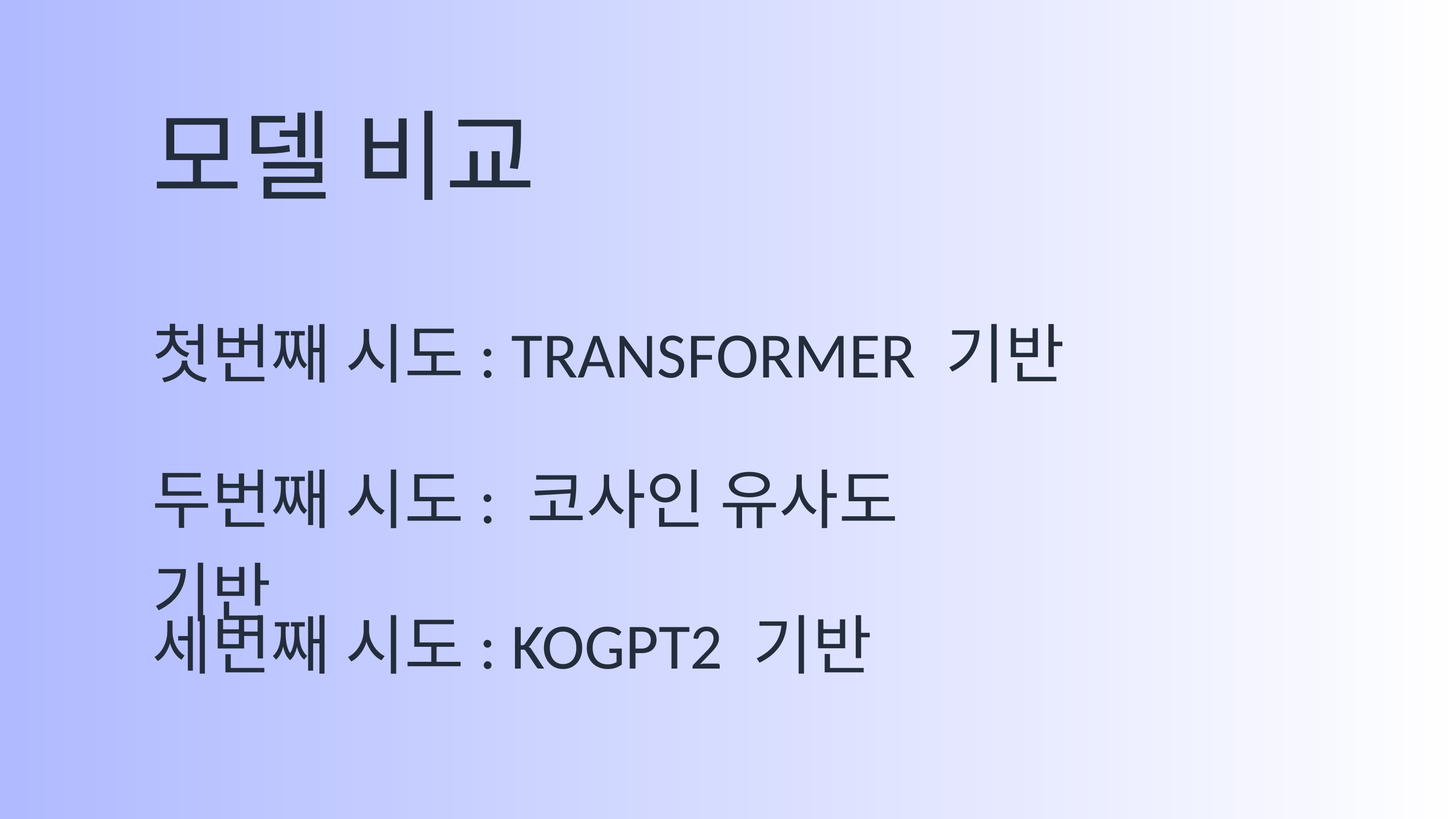

모델 비교
첫번째 시도: TRANSFORMER 기반
두번째 시도: 코사인 유사도 기반
세번째 시도: KOGPT2 기반